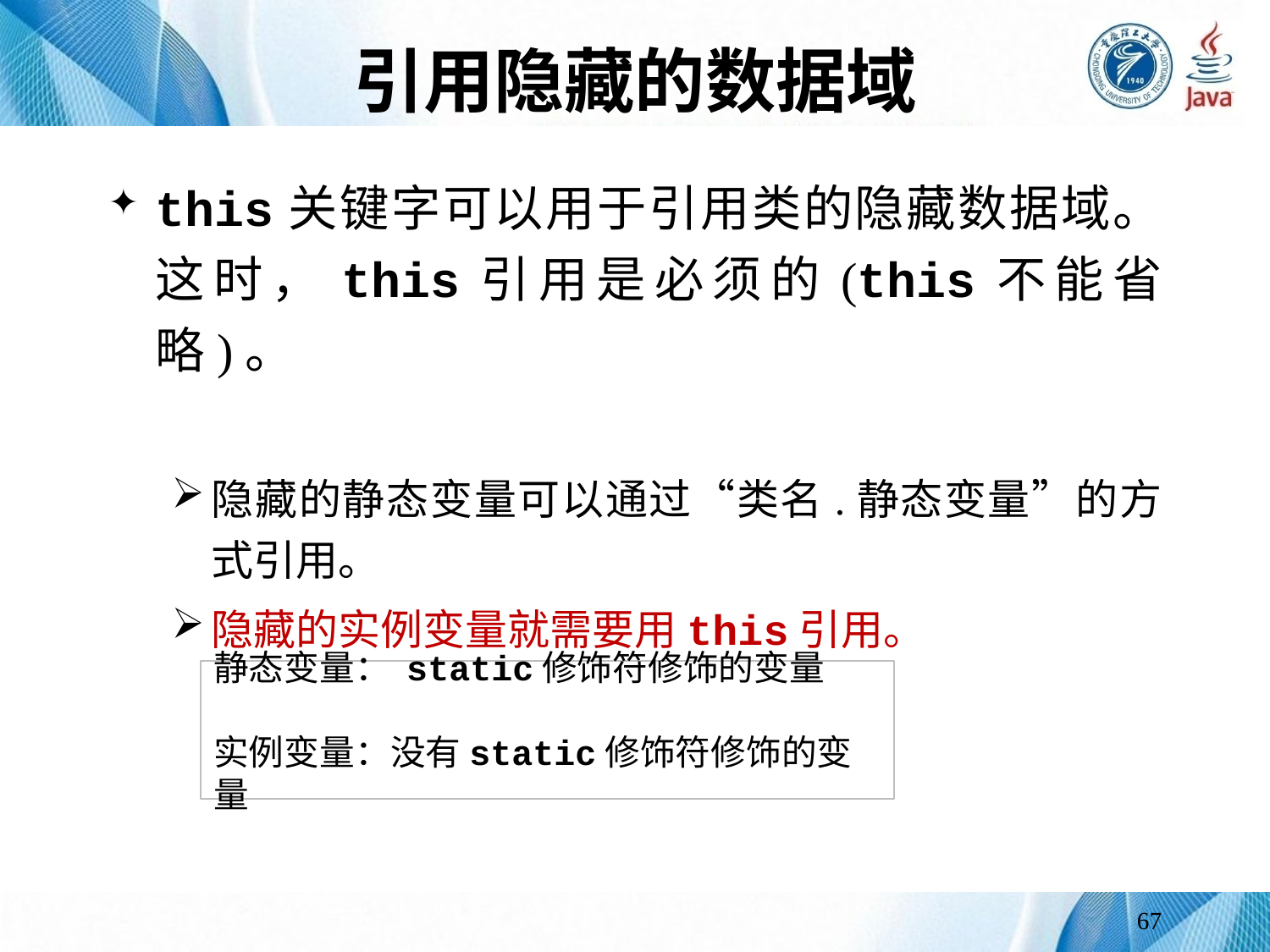

# 引用隐藏的数据域
this关键字可以用于引用类的隐藏数据域。这时，this引用是必须的(this不能省略)。

隐藏的静态变量可以通过“类名.静态变量”的方式引用。
隐藏的实例变量就需要用this引用。

静态变量： static修饰符修饰的变量

实例变量：没有static修饰符修饰的变量
67